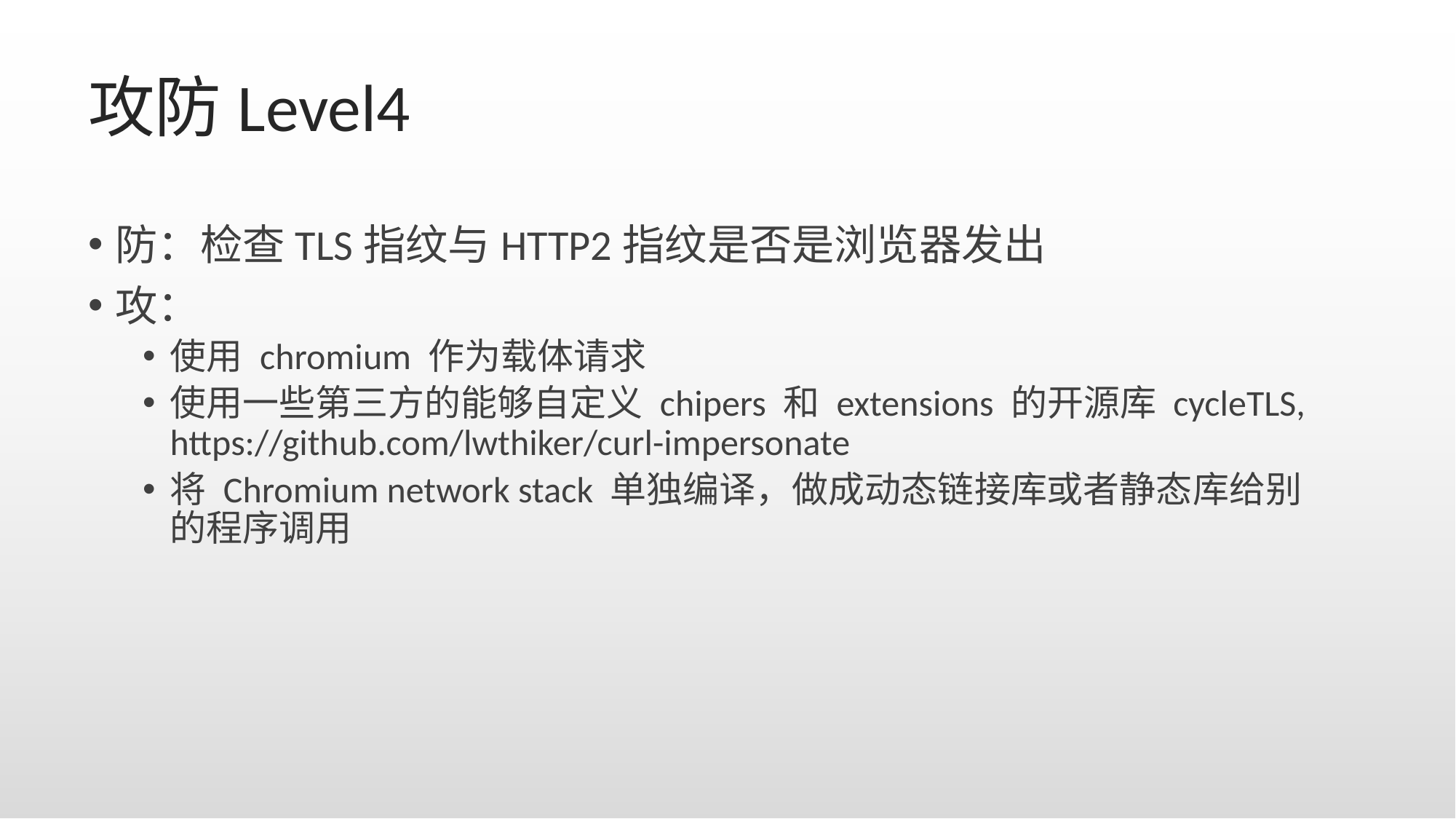

# 攻防Level4
防：检查TLS指纹与HTTP2指纹是否是浏览器发出
攻：
使用 chromium 作为载体请求
使用一些第三方的能够自定义 chipers 和 extensions 的开源库 cycleTLS, https://github.com/lwthiker/curl-impersonate
将 Chromium network stack 单独编译，做成动态链接库或者静态库给别的程序调用